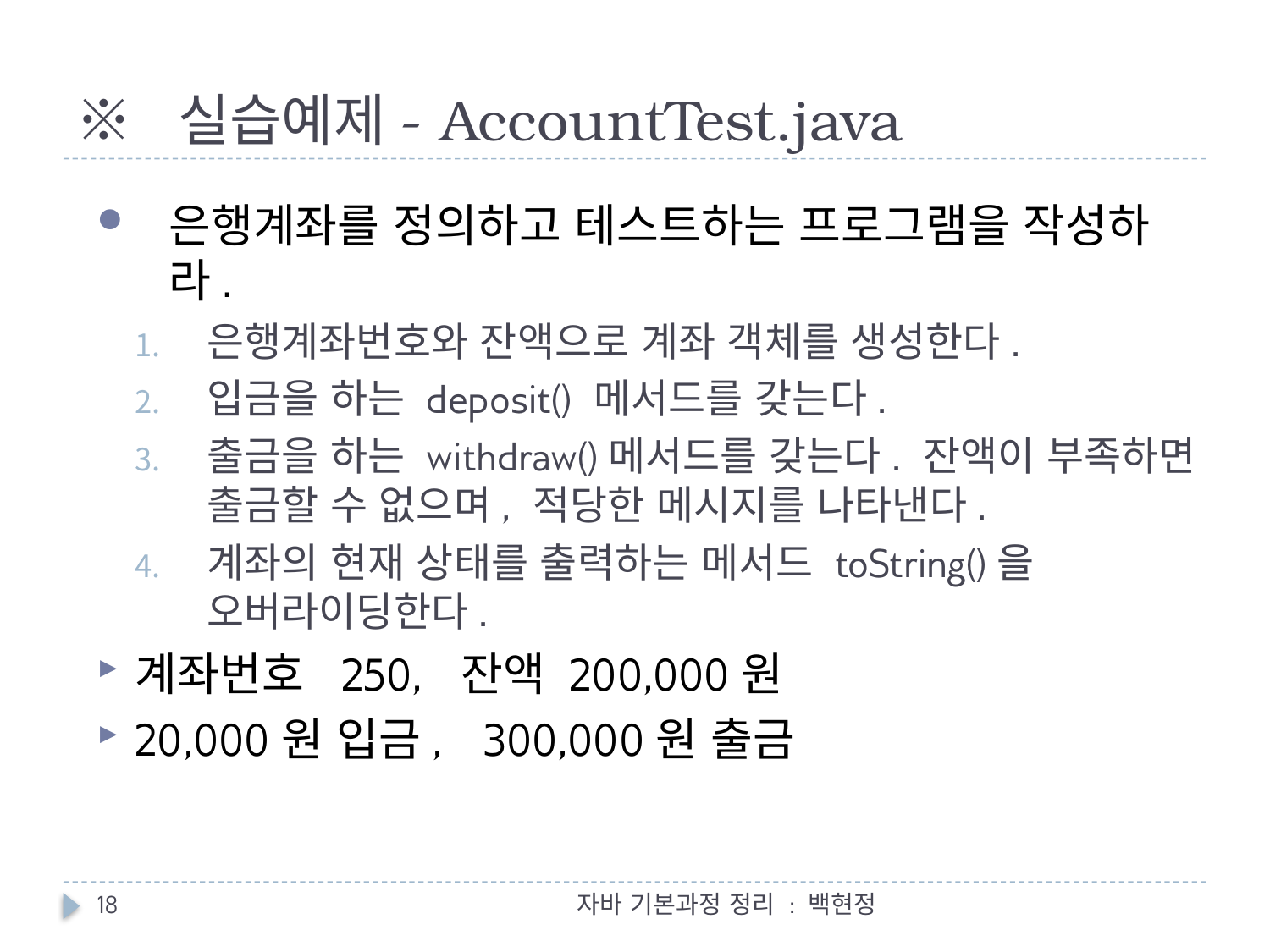

# ※  실습예제- AccountTest.java

은행계좌를 정의하고 테스트하는 프로그램을 작성하라.
은행계좌번호와 잔액으로 계좌 객체를 생성한다.
입금을 하는 deposit() 메서드를 갖는다.
출금을 하는 withdraw()메서드를 갖는다. 잔액이 부족하면 출금할 수 없으며, 적당한 메시지를 나타낸다.
계좌의 현재 상태를 출력하는 메서드 toString()을 오버라이딩한다.
계좌번호  250,  잔액 200,000원
20,000원 입금,   300,000원 출금

18
자바 기본과정 정리 : 백현정